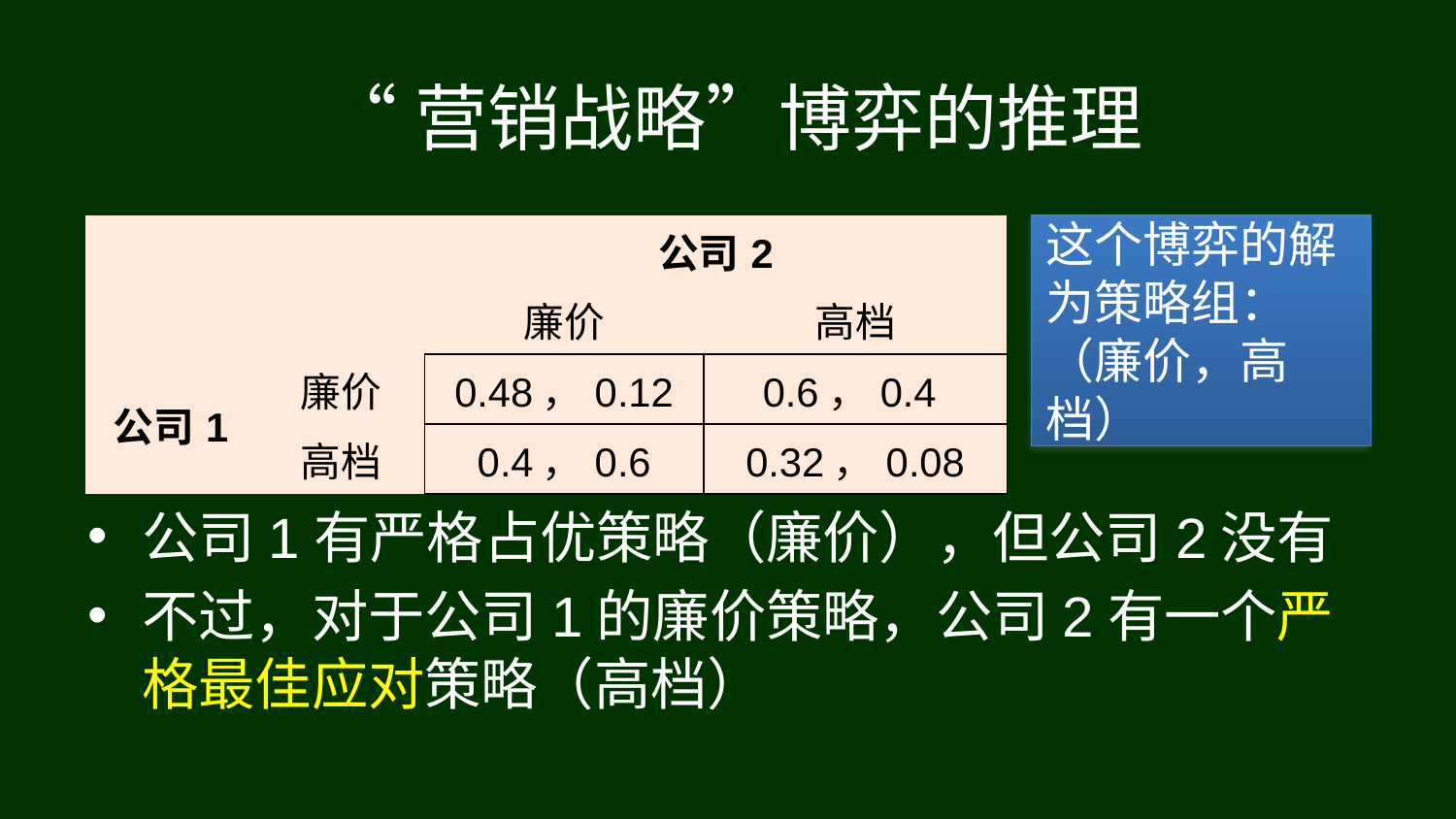

# “营销战略”博弈的推理
|  |  | 公司2 |  |
| --- | --- | --- | --- |
|  |  | 廉价 | 高档 |
| 公司1 | 廉价 | 0.48，0.12 | 0.6，0.4 |
|  | 高档 | 0.4，0.6 | 0.32，0.08 |
这个博弈的解为策略组：
（廉价，高档）
公司1有严格占优策略（廉价），但公司2没有
不过，对于公司1的廉价策略，公司2有一个严格最佳应对策略（高档）